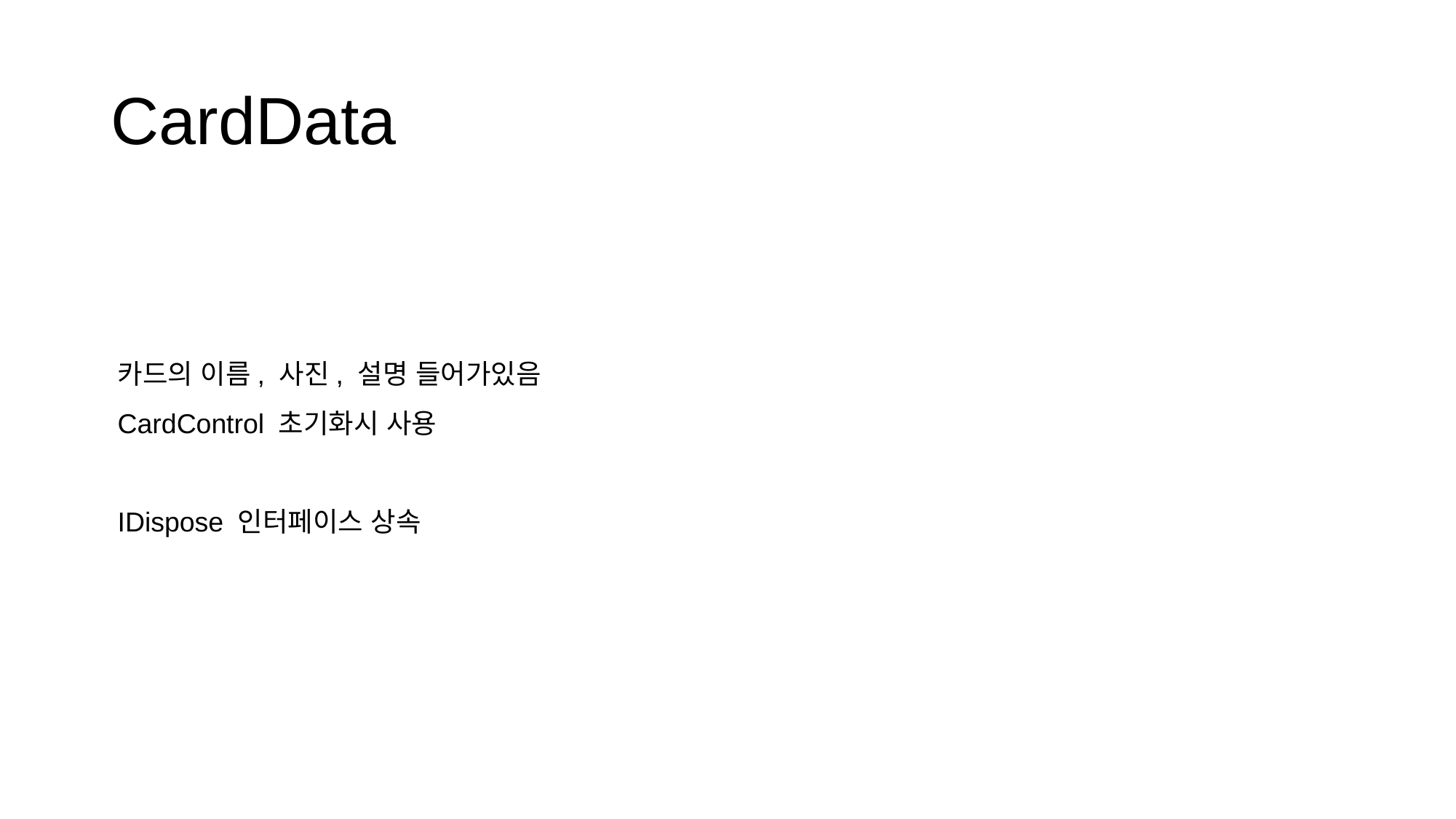

# CardData
카드의 이름, 사진, 설명 들어가있음
CardControl 초기화시 사용

IDispose 인터페이스 상속